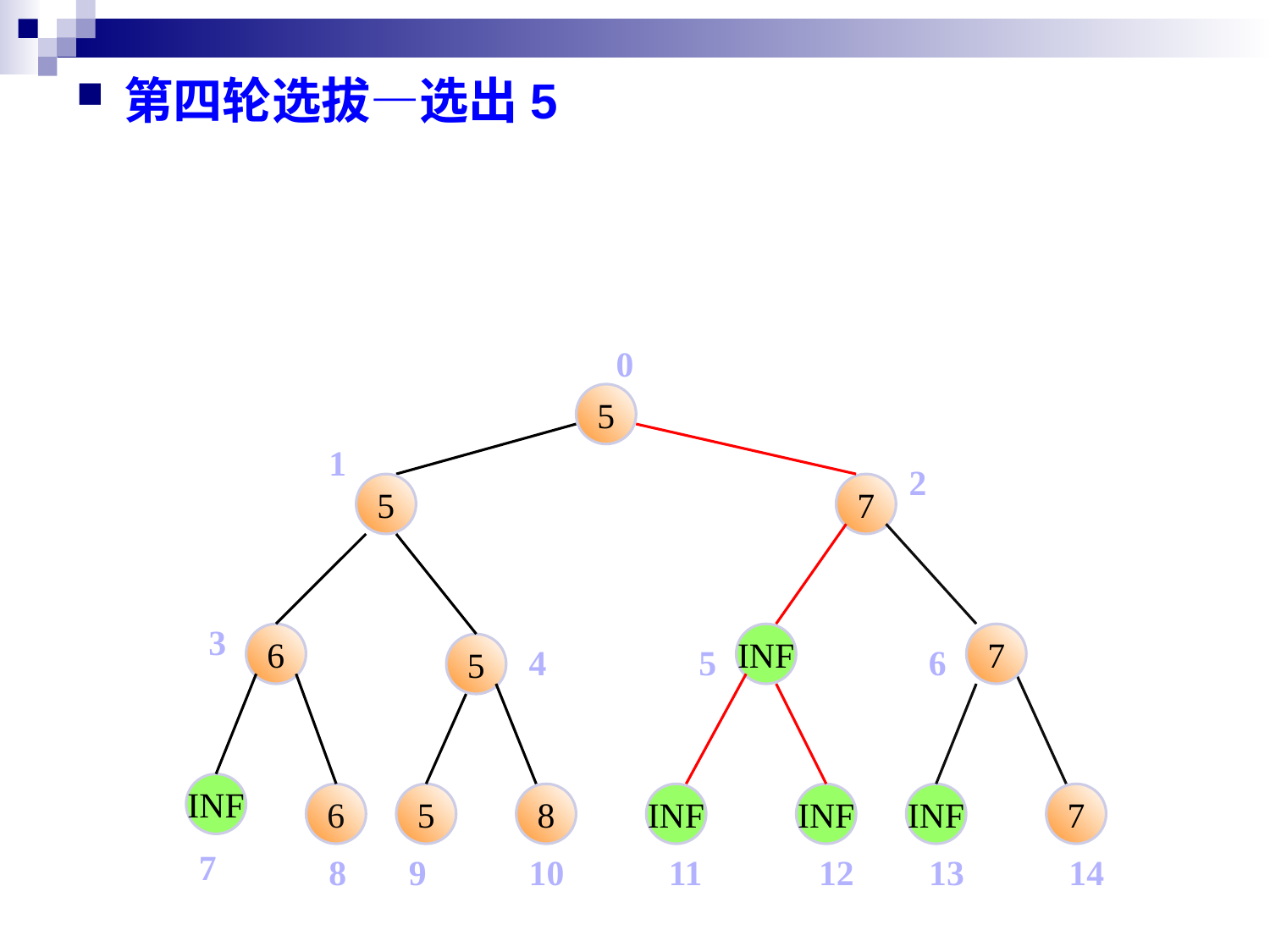

第四轮选拔—选出5
0
5

5
7

6
INF
7
5

INF
6
5
8
INF
INF
INF
7
1
2
3
4
5
6
7
8
9
10
11
12
13
14